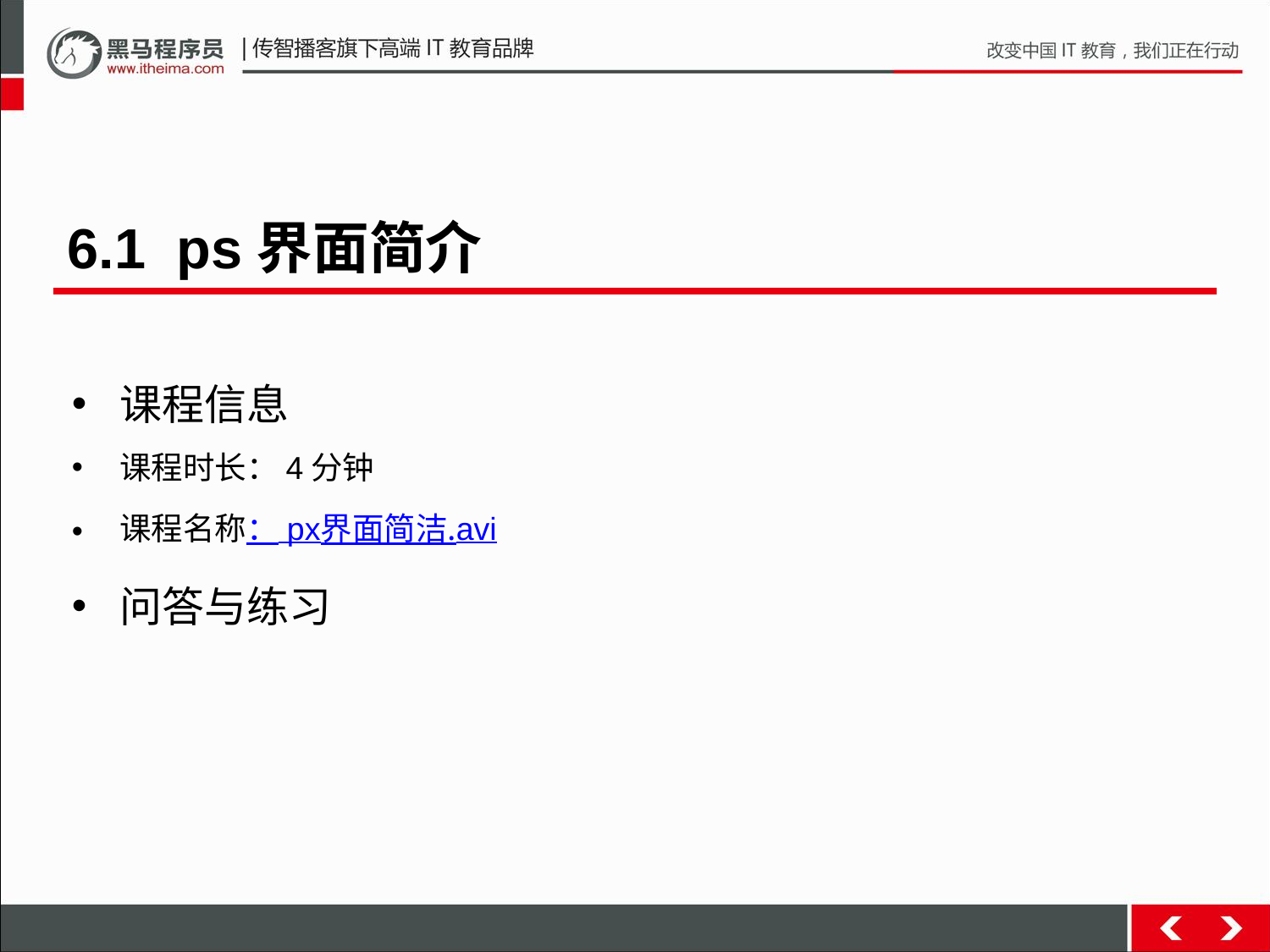

6.1  ps界面简介
课程信息
课程时长：4分钟
课程名称： px界面简洁.avi
问答与练习